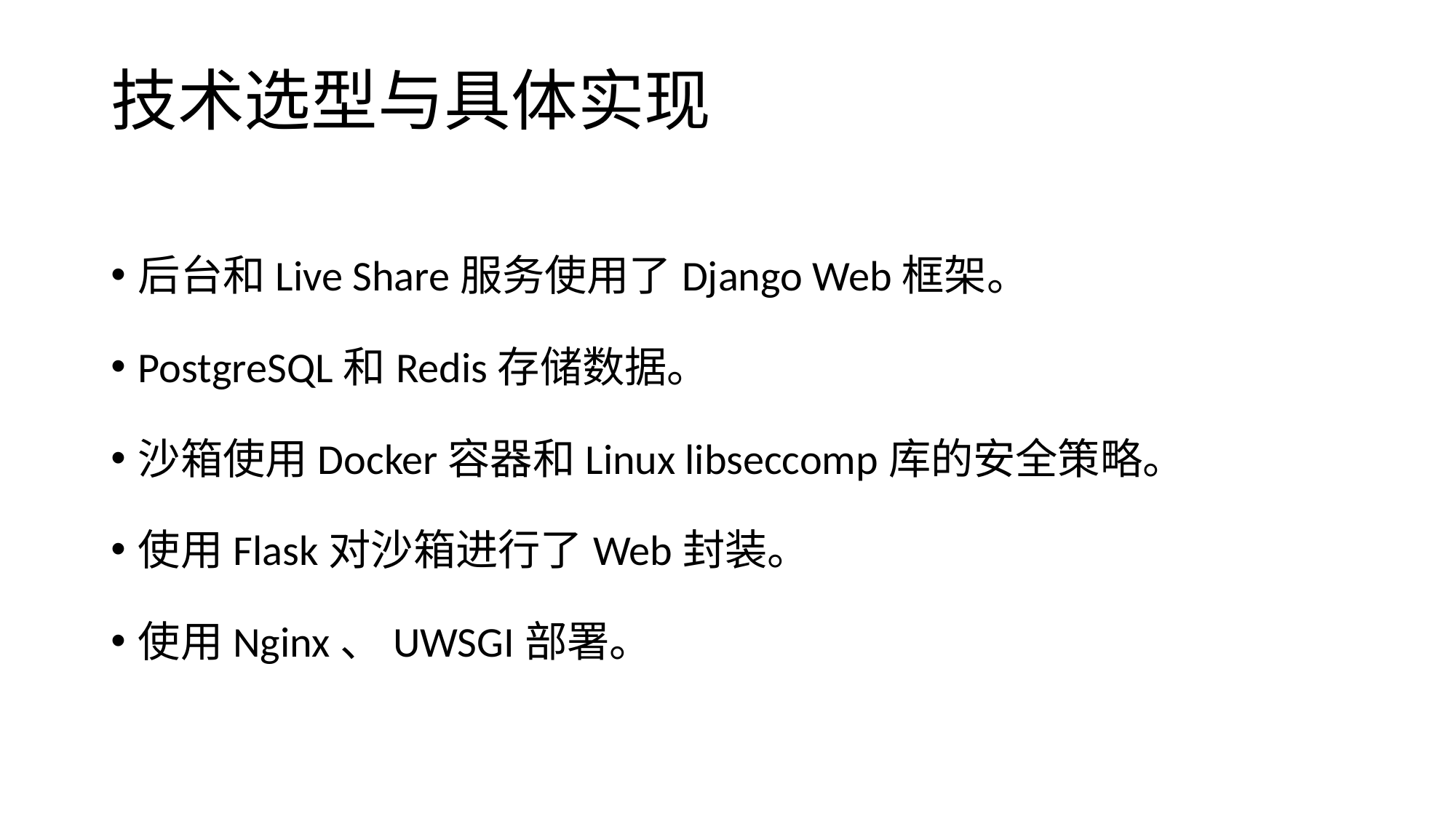

# 技术选型与具体实现
后台和Live Share服务使用了Django Web框架。
PostgreSQL和Redis存储数据。
沙箱使用Docker容器和Linux libseccomp库的安全策略。
使用Flask对沙箱进行了Web封装。
使用Nginx、UWSGI部署。